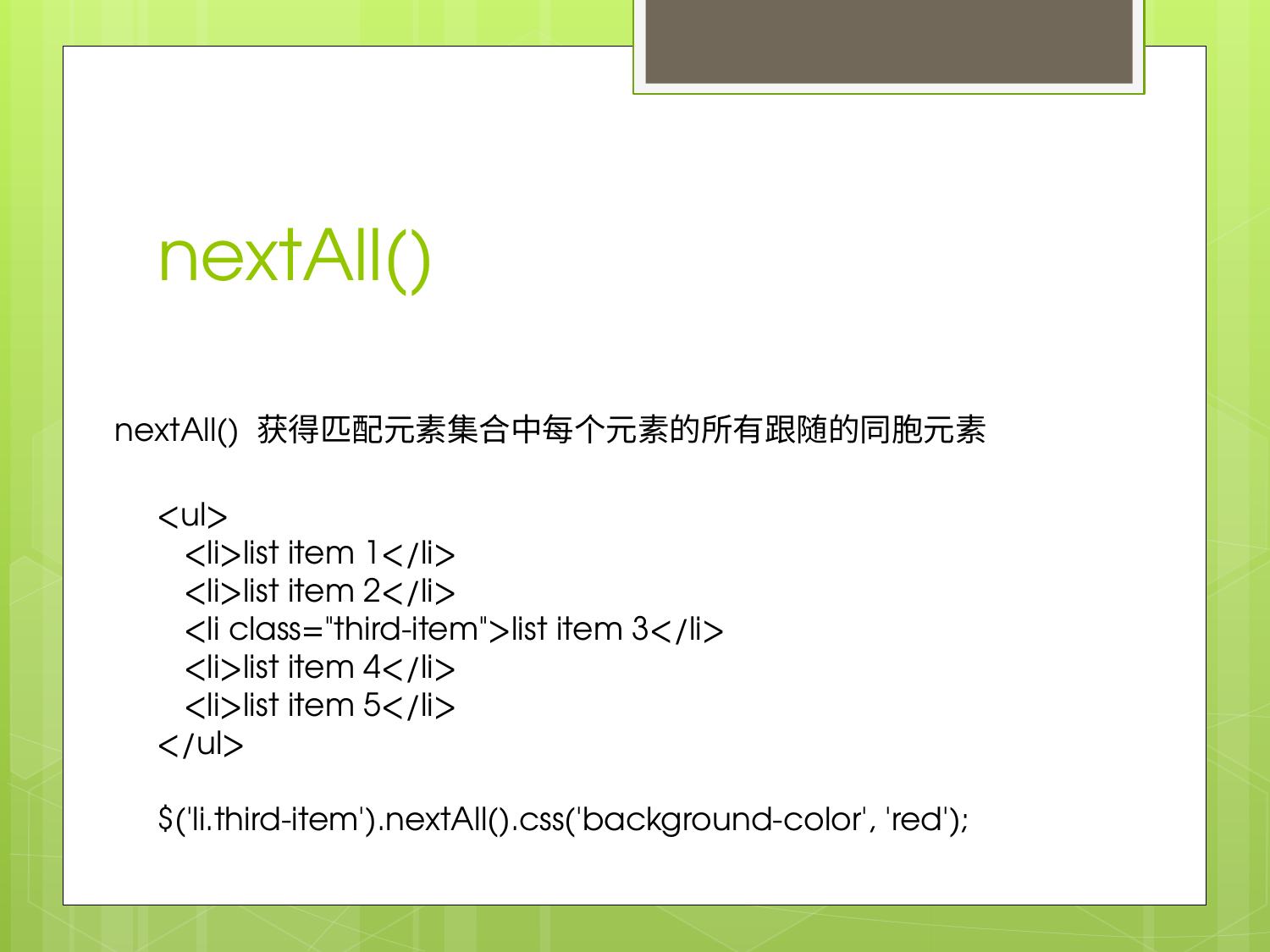

# nextAll()
nextAll() 获得匹配元素集合中每个元素的所有跟随的同胞元素
<ul>
   <li>list item 1</li>
   <li>list item 2</li>
   <li class="third-item">list item 3</li>
   <li>list item 4</li>
   <li>list item 5</li>
</ul>

$('li.third-item').nextAll().css('background-color', 'red');